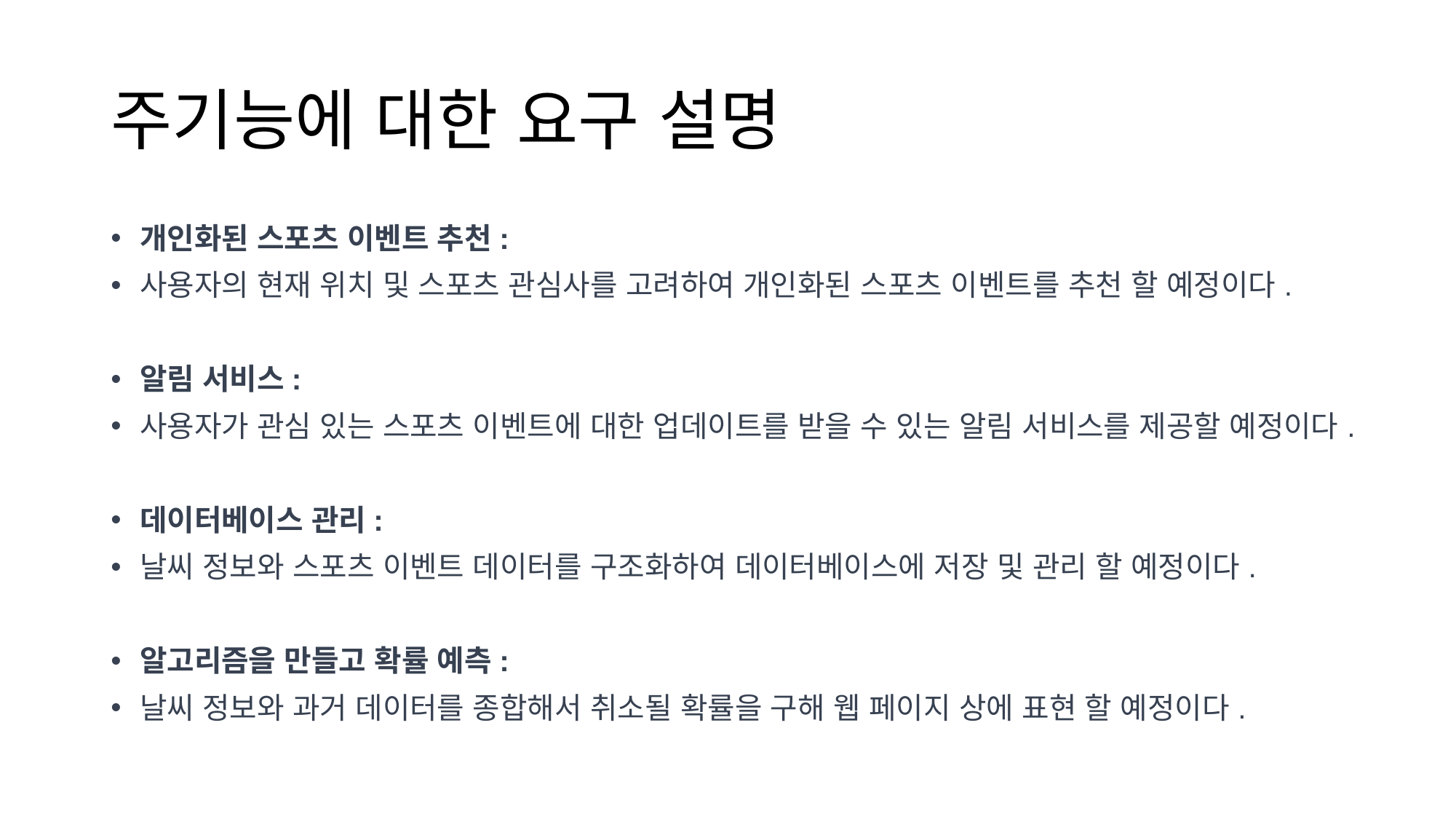

# 주기능에 대한 요구 설명
개인화된 스포츠 이벤트 추천:
사용자의 현재 위치 및 스포츠 관심사를 고려하여 개인화된 스포츠 이벤트를 추천 할 예정이다.

알림 서비스:
사용자가 관심 있는 스포츠 이벤트에 대한 업데이트를 받을 수 있는 알림 서비스를 제공할 예정이다.

데이터베이스 관리:
날씨 정보와 스포츠 이벤트 데이터를 구조화하여 데이터베이스에 저장 및 관리 할 예정이다.

알고리즘을 만들고 확률 예측:
날씨 정보와 과거 데이터를 종합해서 취소될 확률을 구해 웹 페이지 상에 표현 할 예정이다.